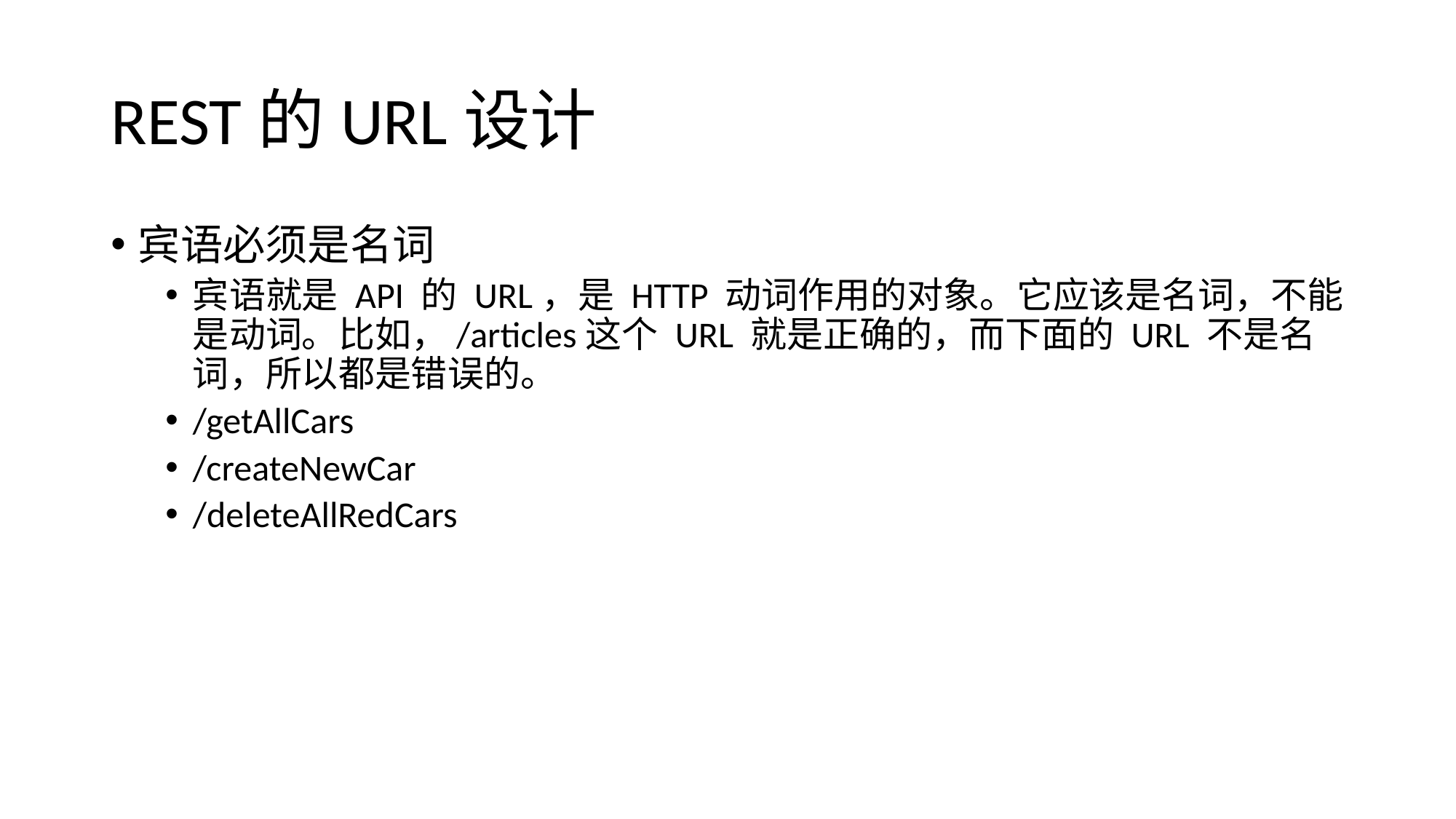

# REST的URL设计
宾语必须是名词
宾语就是 API 的 URL，是 HTTP 动词作用的对象。它应该是名词，不能是动词。比如，/articles这个 URL 就是正确的，而下面的 URL 不是名词，所以都是错误的。
/getAllCars
/createNewCar
/deleteAllRedCars